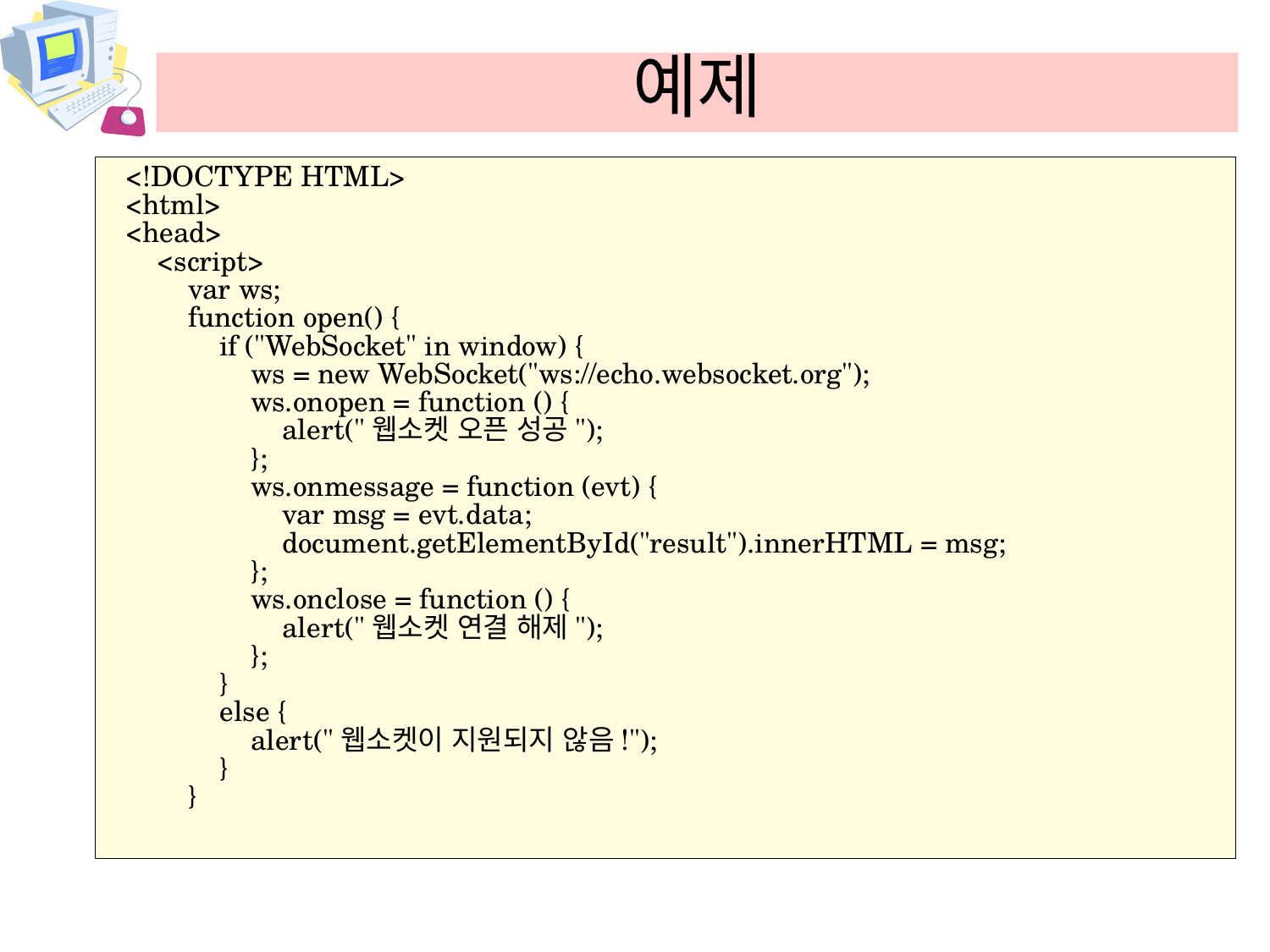

# 예제
<!DOCTYPE HTML>
<html>
<head>
    <script>
        var ws;
        function open() {
            if ("WebSocket" in window) {
                ws = new WebSocket("ws://echo.websocket.org");
                ws.onopen = function () {
                    alert("웹소켓 오픈 성공");
                };
                ws.onmessage = function (evt) {
                    var msg = evt.data;
                    document.getElementById("result").innerHTML = msg;
                };
                ws.onclose = function () {
                    alert("웹소켓 연결 해제");
                };
            }
            else {
                alert("웹소켓이 지원되지 않음!");
            }
        }